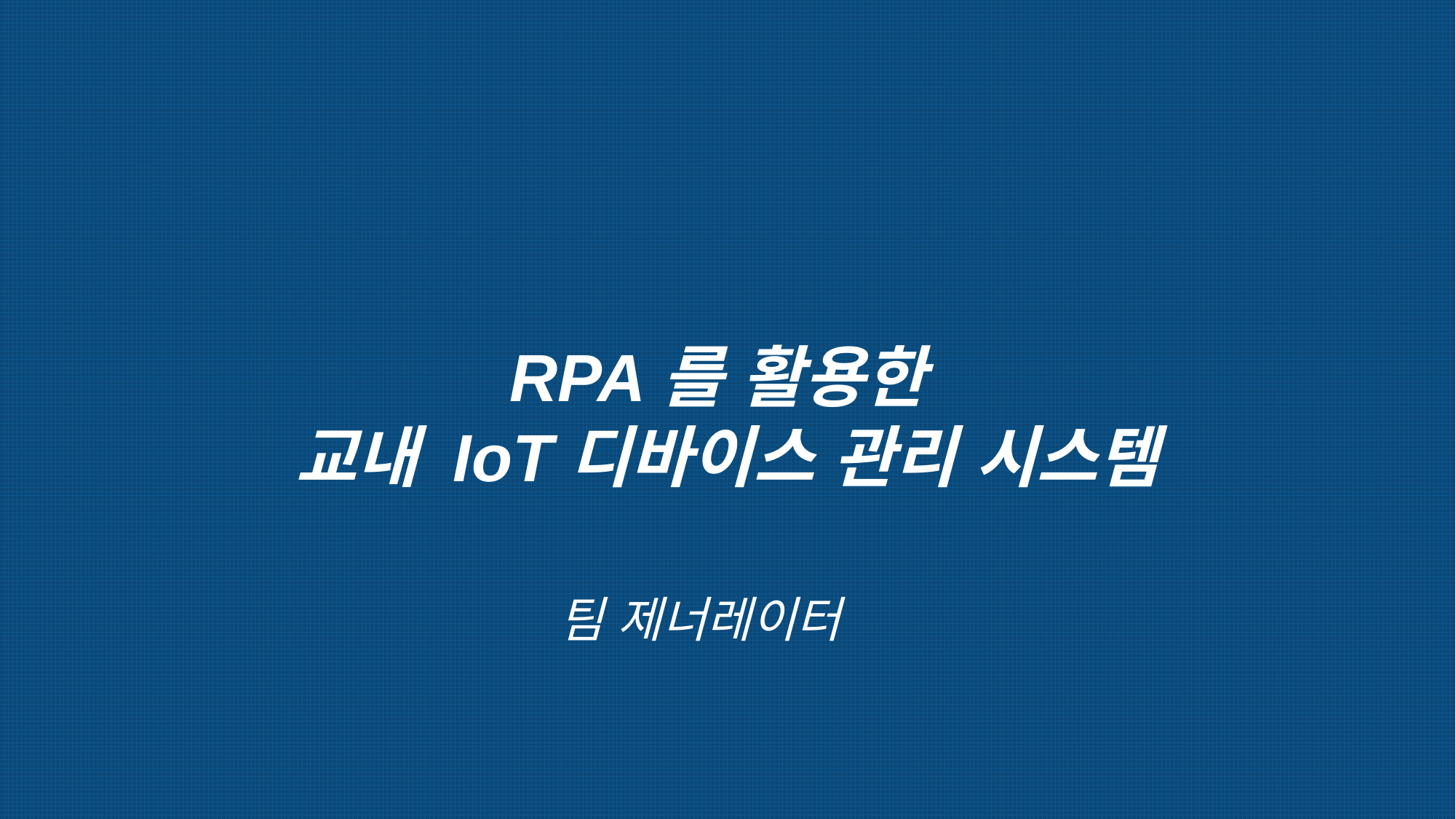

RPA를 활용한
교내 IoT디바이스 관리 시스템
팀 제너레이터